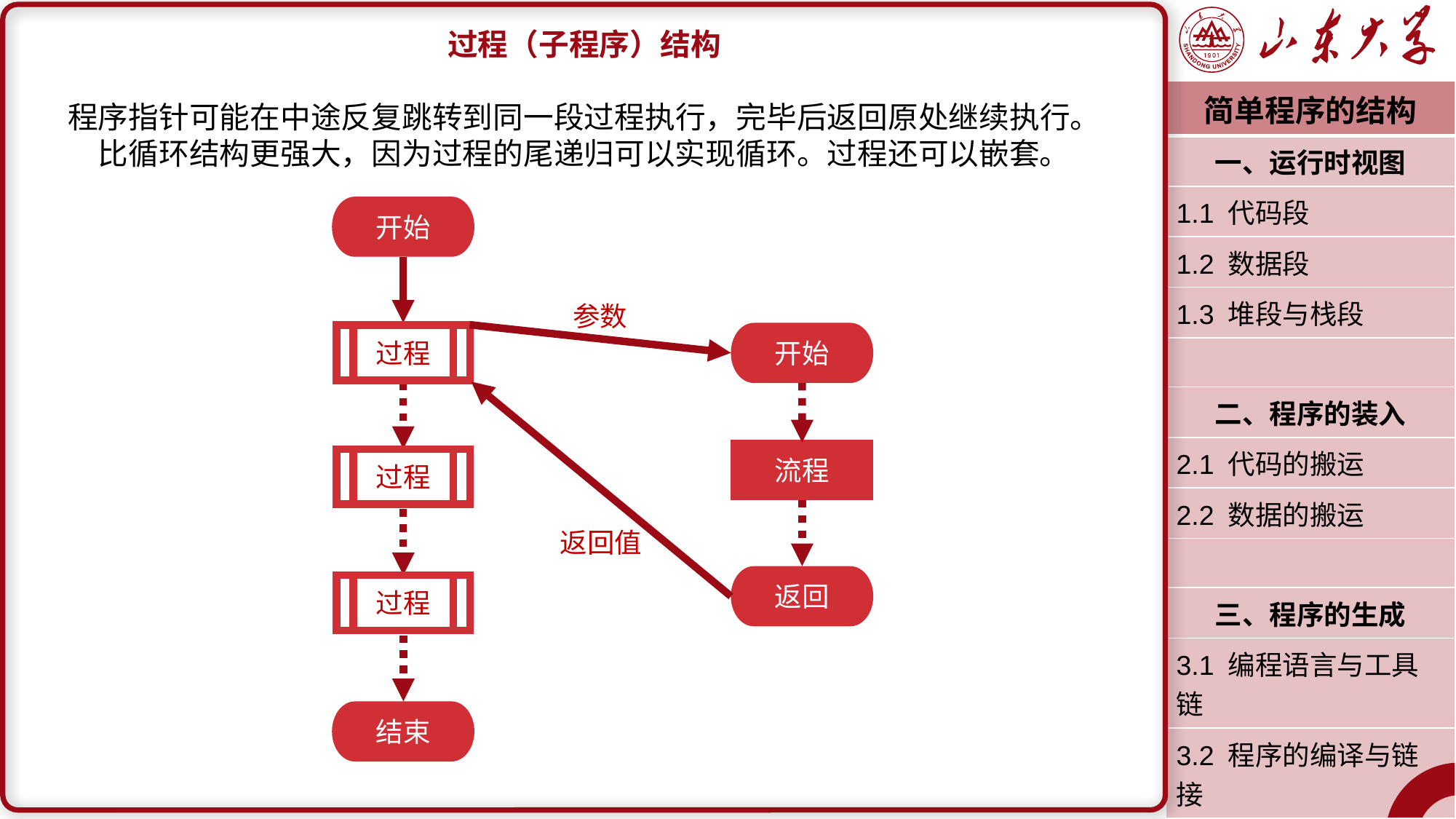

过程（子程序）结构

程序指针可能在中途反复跳转到同一段过程执行，完毕后返回原处继续执行。
比循环结构更强大，因为过程的尾递归可以实现循环。过程还可以嵌套。
| 简单程序的结构 |
| --- |
| 一、运行时视图 |
| 1.1 代码段 |
| 1.2 数据段 |
| 1.3 堆段与栈段 |
|  |
| 二、程序的装入 |
| 2.1 代码的搬运 |
| 2.2 数据的搬运 |
|  |
| 三、程序的生成 |
| 3.1 编程语言与工具链 |
| 3.2 程序的编译与链接 |
| 3.3 过程调用与栈框 |
| 潘润宇 2023.03 |
开始
参数
开始
过程
流程
过程
返回值
返回
过程
结束